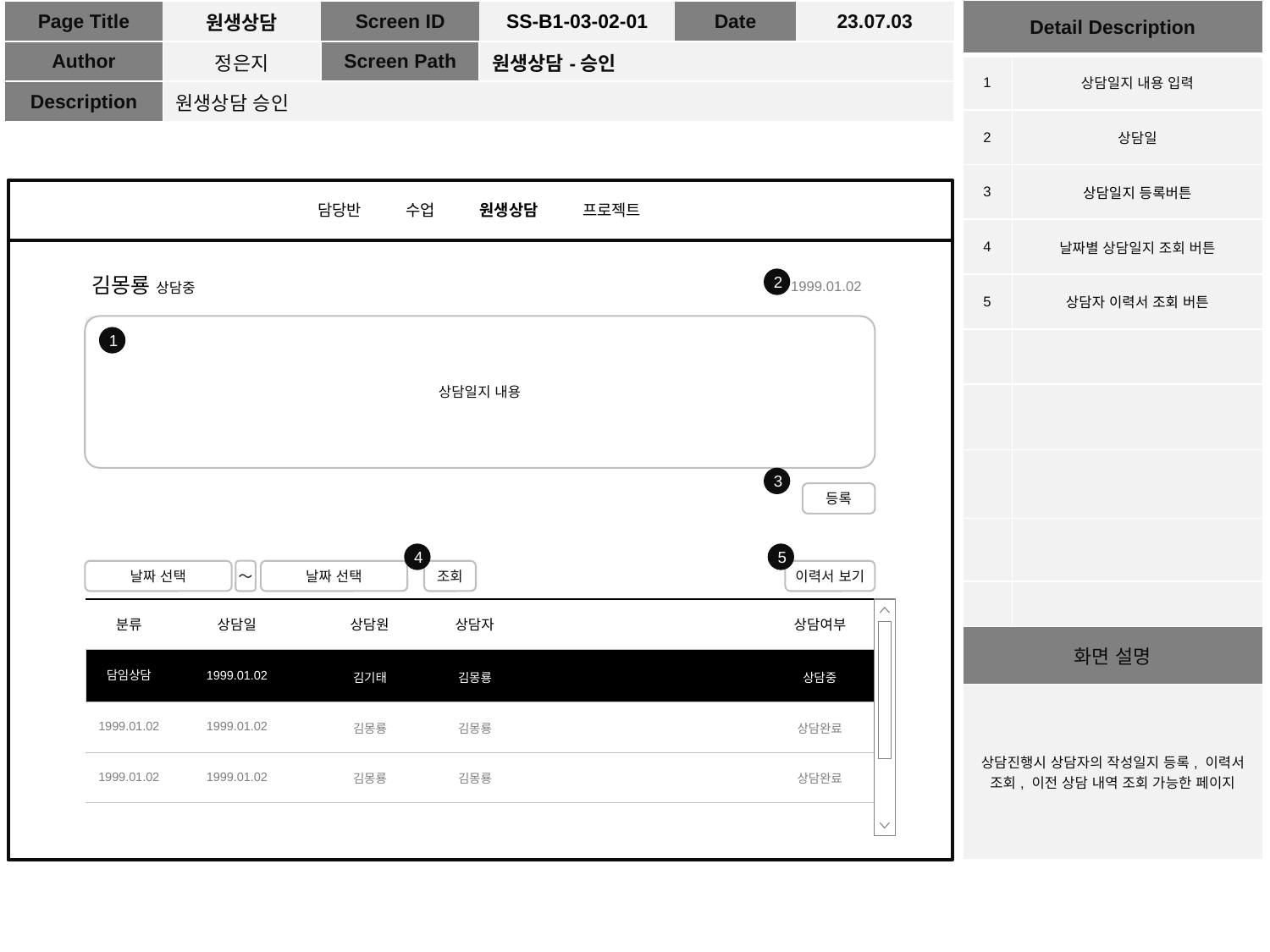

| Detail Description |  |
| --- | --- |
| 1 | 상담일지 내용 입력 |
| 2 | 상담일 |
| 3 | 상담일지 등록버튼 |
| 4 | 날짜별 상담일지 조회 버튼 |
| 5 | 상담자 이력서 조회 버튼 |
|  |  |
|  |  |
|  |  |
|  |  |
|  |  |
| 화면 설명 |  |
| 상담진행시 상담자의 작성일지 등록, 이력서 조회, 이전 상담 내역 조회 가능한 페이지 |  |
| Page Title | 원생상담 | Screen ID | SS-B1-03-02-01 | Date | 23.07.03 |
| --- | --- | --- | --- | --- | --- |
| Author | 정은지 | Screen Path | 원생상담-승인 |  |  |
| Description | 원생상담 승인 |  |  |  |  |

담당반          수업          원생상담          프로젝트

김몽룡 상담중
2
1999.01.02
상담일지 내용
1
3
등록
4
5
날짜 선택
～
날짜 선택
조회
이력서 보기

분류
상담일
상담원
상담자
상담여부

담임상담
1999.01.02
김기태
김몽룡
상담중
1999.01.02
1999.01.02
김몽룡
김몽룡
상담완료
1999.01.02
1999.01.02
김몽룡
김몽룡
상담완료